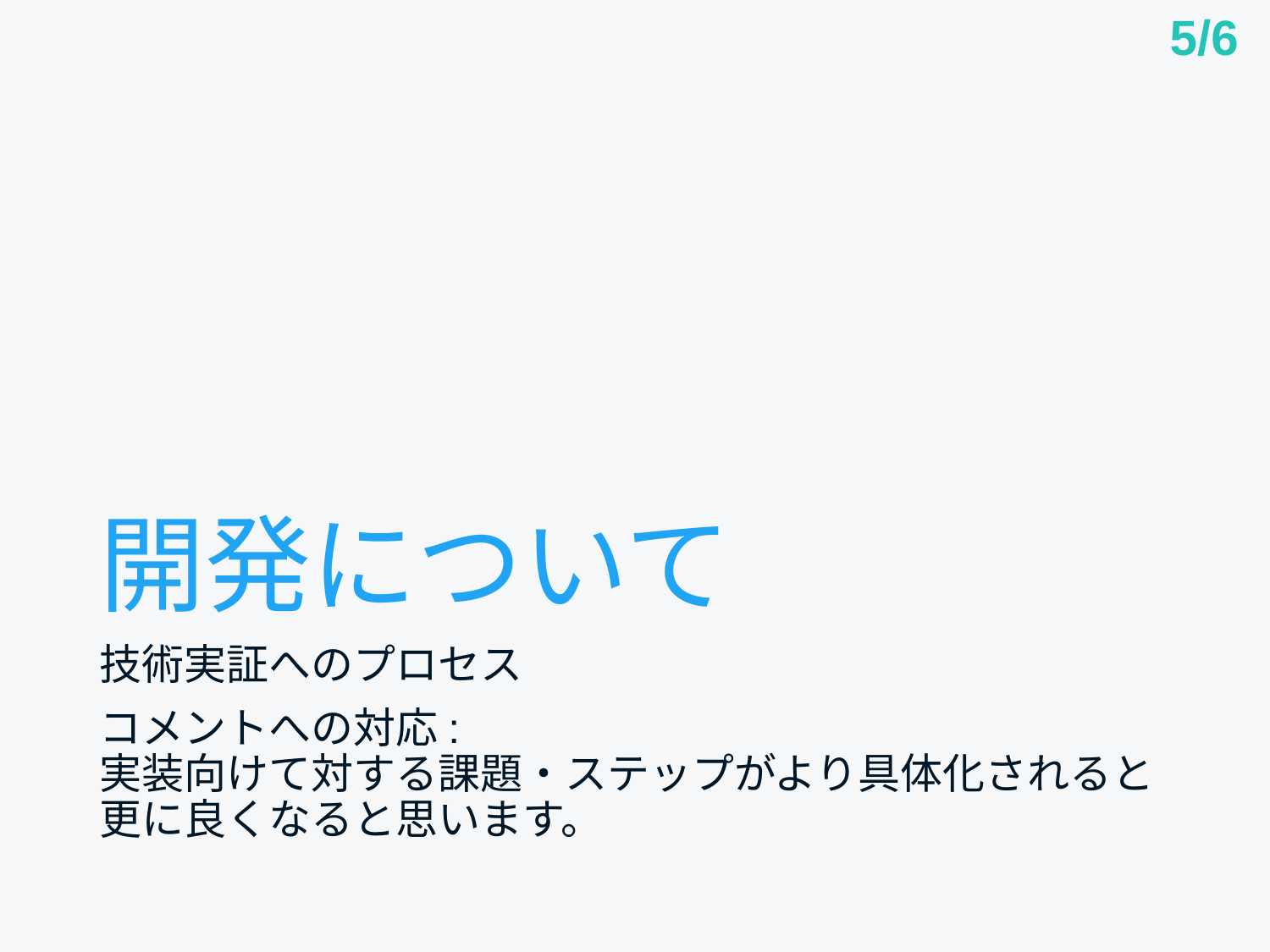

5/6
# 開発について
技術実証へのプロセス
コメントへの対応:
実装向けて対する課題・ステップがより具体化されると更に良くなると思います。